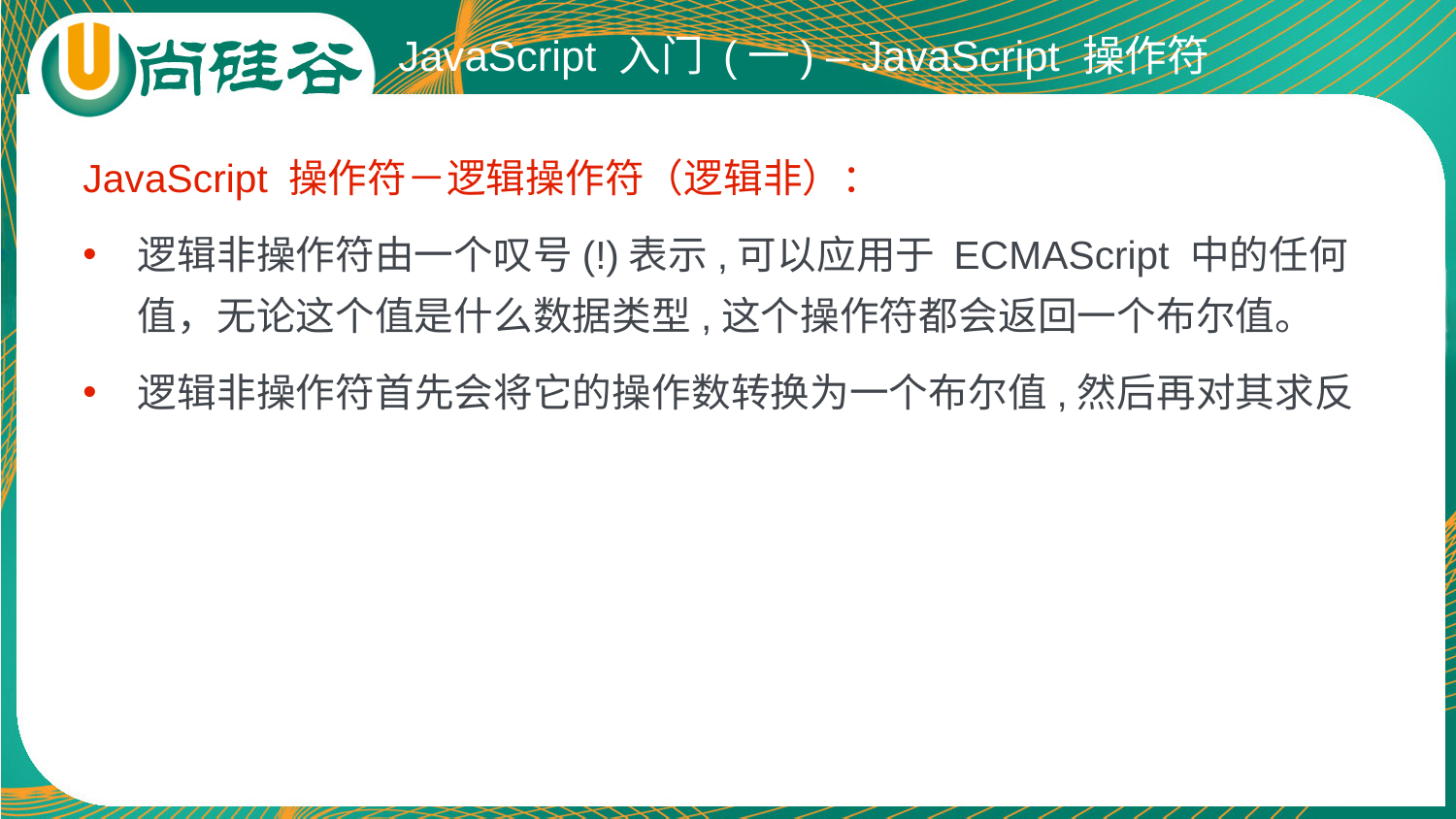

# JavaScript 入门 (一) – JavaScript 操作符
JavaScript 操作符－逻辑操作符（逻辑非）：
逻辑非操作符由一个叹号(!)表示,可以应用于 ECMAScript 中的任何值，无论这个值是什么数据类型,这个操作符都会返回一个布尔值。
逻辑非操作符首先会将它的操作数转换为一个布尔值,然后再对其求反